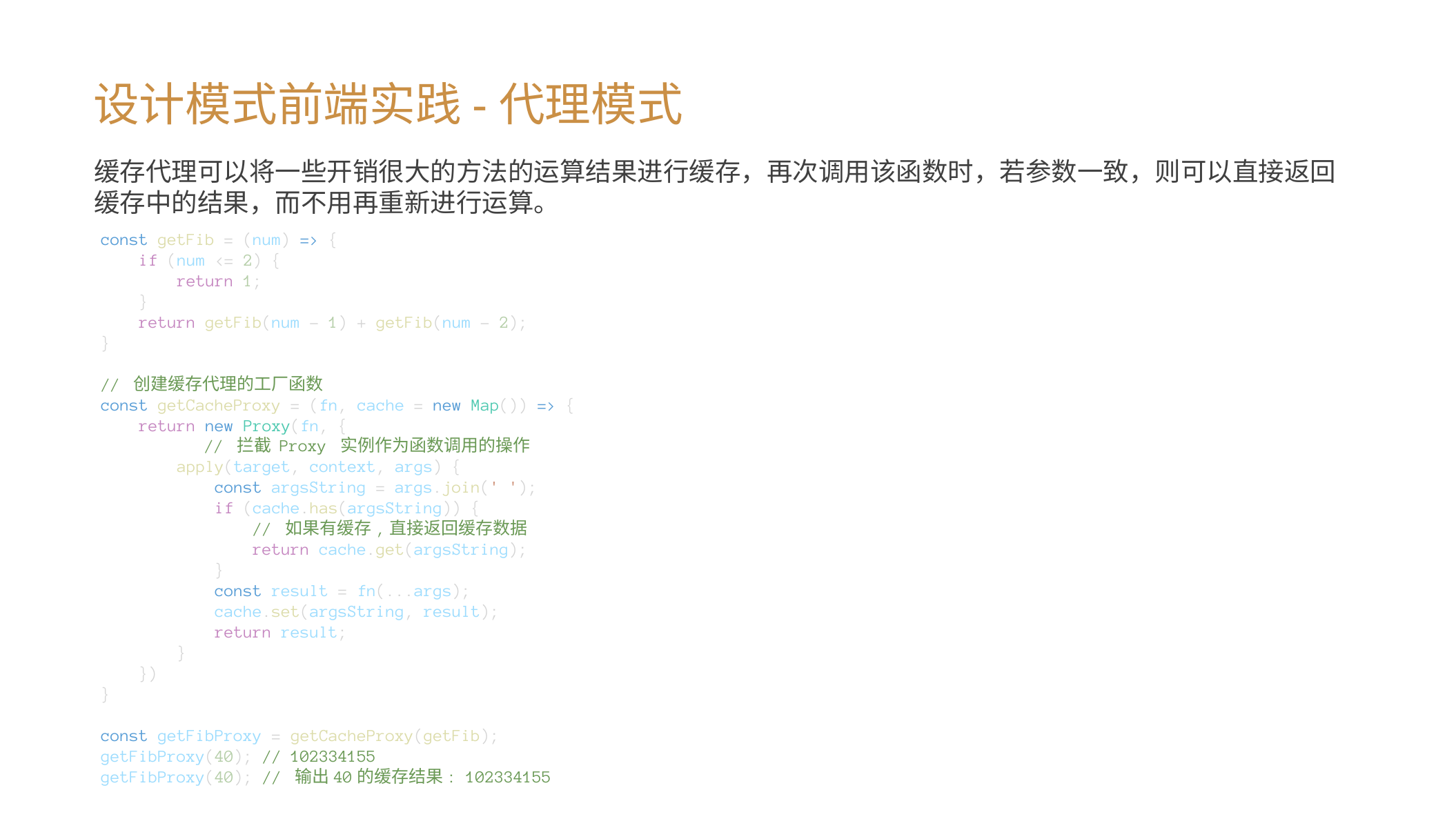

设计模式前端实践-代理模式
缓存代理可以将一些开销很大的方法的运算结果进行缓存，再次调用该函数时，若参数一致，则可以直接返回缓存中的结果，而不用再重新进行运算。
const getFib = (num) => {
    if (num <= 2) {
        return 1;
    }
    return getFib(num - 1) + getFib(num - 2);
}
// 创建缓存代理的工厂函数
const getCacheProxy = (fn, cache = new Map()) => {
    return new Proxy(fn, {
	// 拦截 Proxy 实例作为函数调用的操作
        apply(target, context, args) {
            const argsString = args.join(' ');
            if (cache.has(argsString)) {
                // 如果有缓存,直接返回缓存数据
                return cache.get(argsString);
            }
            const result = fn(...args);
            cache.set(argsString, result);
            return result;
        }
    })
}
const getFibProxy = getCacheProxy(getFib);
getFibProxy(40); // 102334155
getFibProxy(40); // 输出40的缓存结果: 102334155